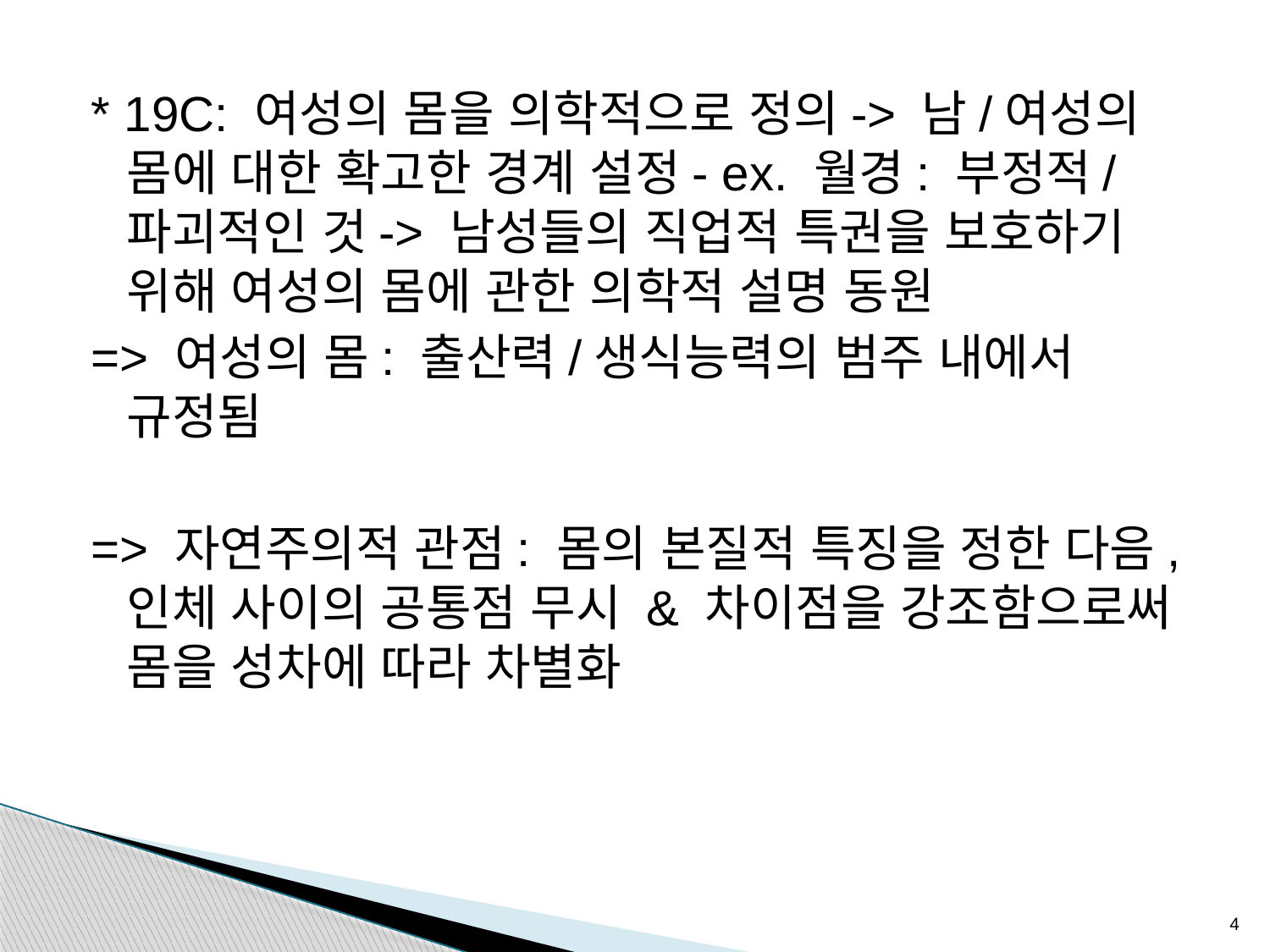

* 19C: 여성의 몸을 의학적으로 정의-> 남/여성의 몸에 대한 확고한 경계 설정- ex. 월경: 부정적/파괴적인 것-> 남성들의 직업적 특권을 보호하기 위해 여성의 몸에 관한 의학적 설명 동원
=> 여성의 몸: 출산력/생식능력의 범주 내에서 규정됨

=> 자연주의적 관점: 몸의 본질적 특징을 정한 다음, 인체 사이의 공통점 무시 & 차이점을 강조함으로써 몸을 성차에 따라 차별화
4